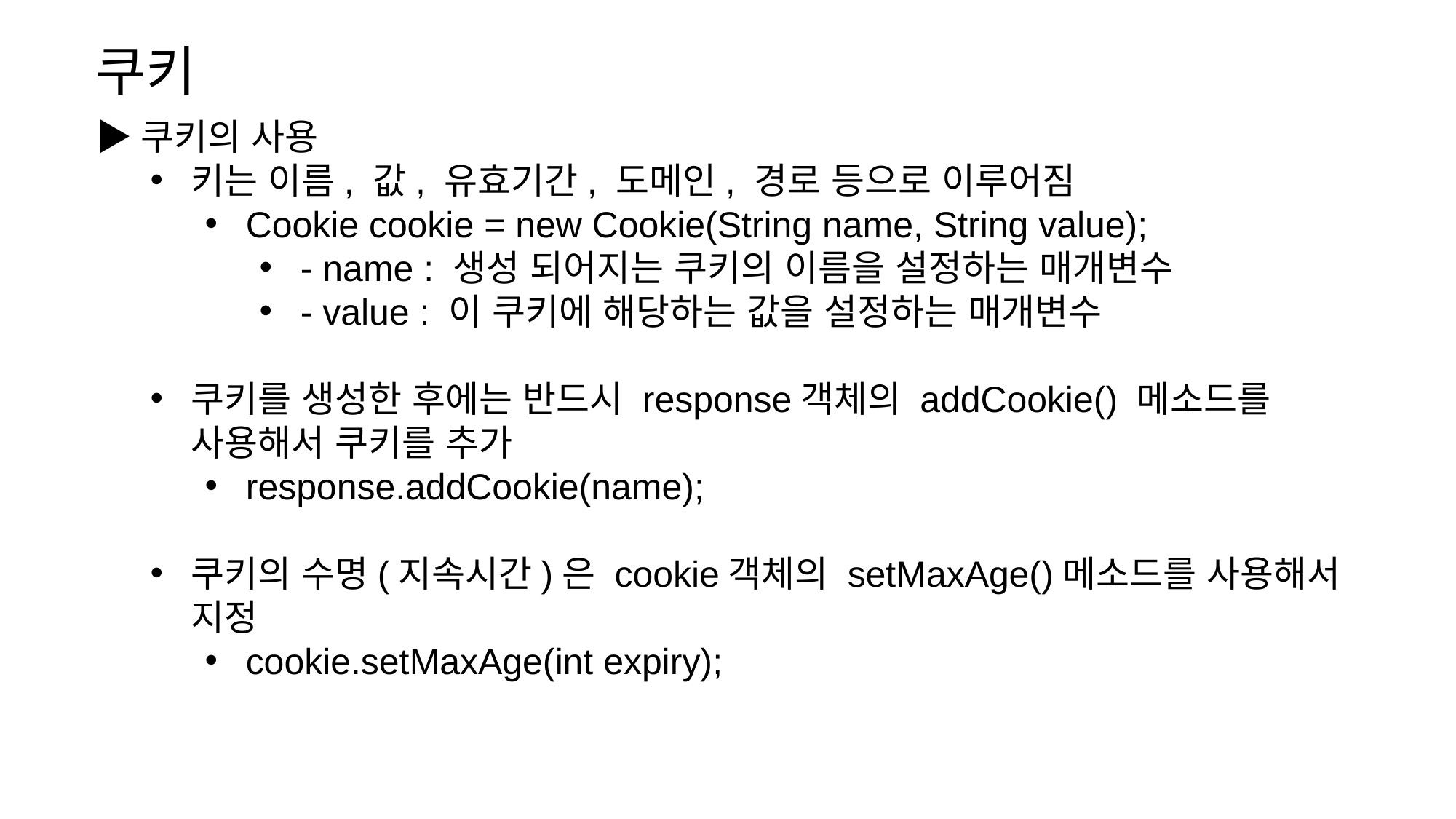

쿠키
▶쿠키의 사용
키는 이름, 값, 유효기간, 도메인, 경로 등으로 이루어짐
Cookie cookie = new Cookie(String name, String value);
- name : 생성 되어지는 쿠키의 이름을 설정하는 매개변수
- value : 이 쿠키에 해당하는 값을 설정하는 매개변수

쿠키를 생성한 후에는 반드시 response객체의 addCookie() 메소드를 사용해서 쿠키를 추가
response.addCookie(name);

쿠키의 수명(지속시간)은 cookie객체의 setMaxAge()메소드를 사용해서 지정
cookie.setMaxAge(int expiry);